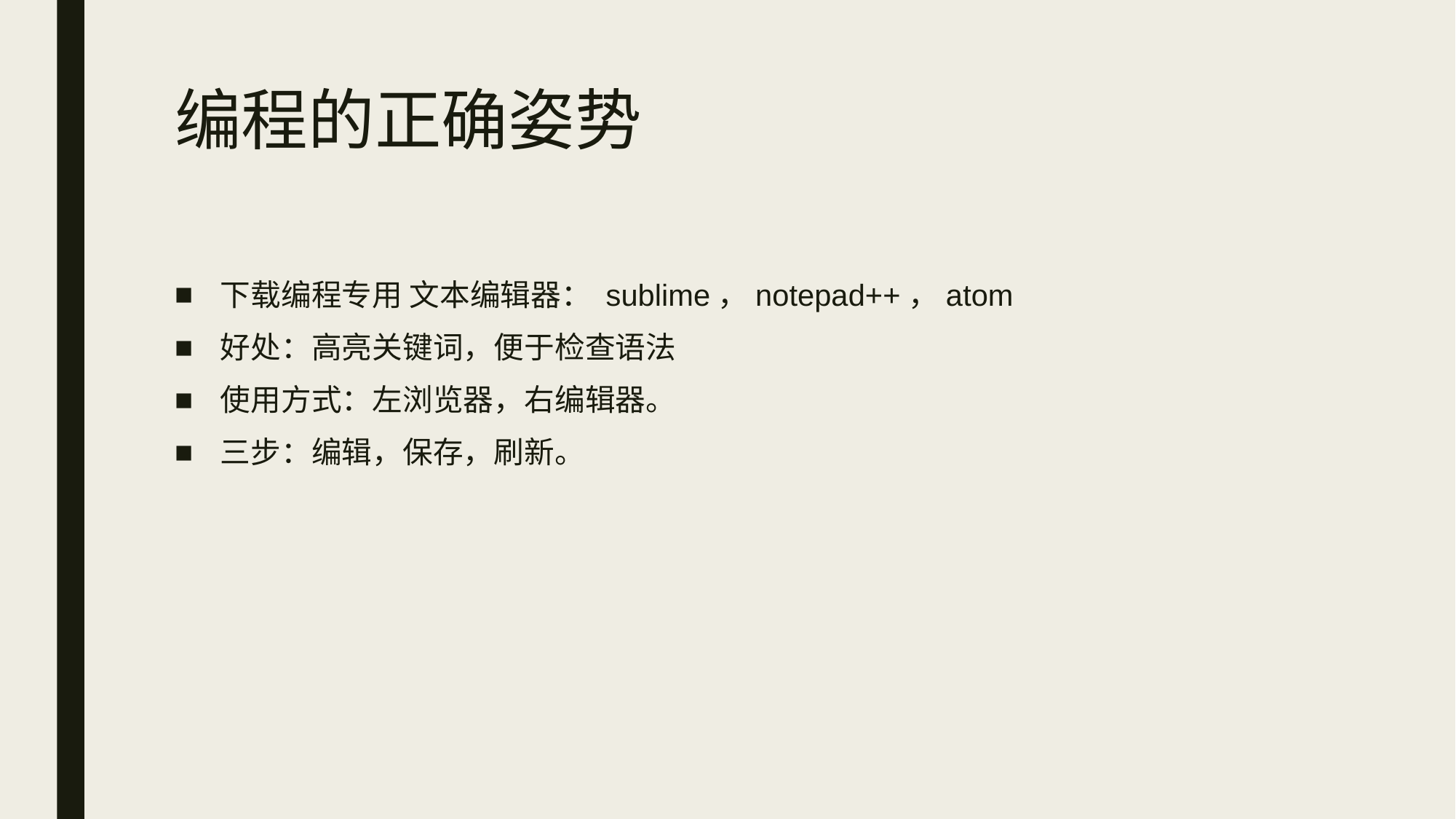

# 编程的正确姿势
下载编程专用 文本编辑器： sublime，notepad++，atom
好处：高亮关键词，便于检查语法
使用方式：左浏览器，右编辑器。
三步：编辑，保存，刷新。